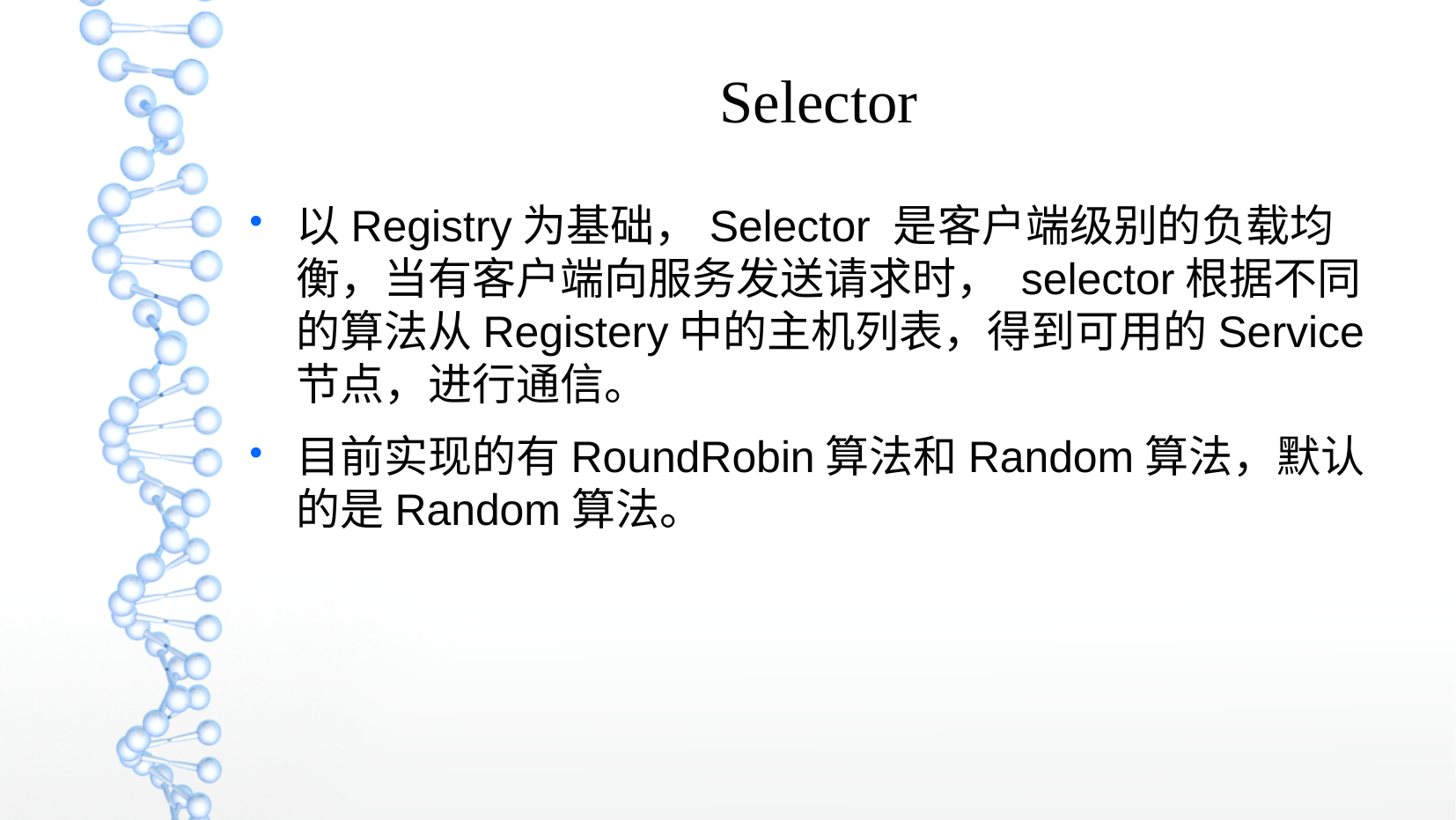

Selector
以Registry为基础，Selector 是客户端级别的负载均衡，当有客户端向服务发送请求时， selector根据不同的算法从Registery中的主机列表，得到可用的Service节点，进行通信。
目前实现的有RoundRobin算法和Random算法，默认的是Random算法。